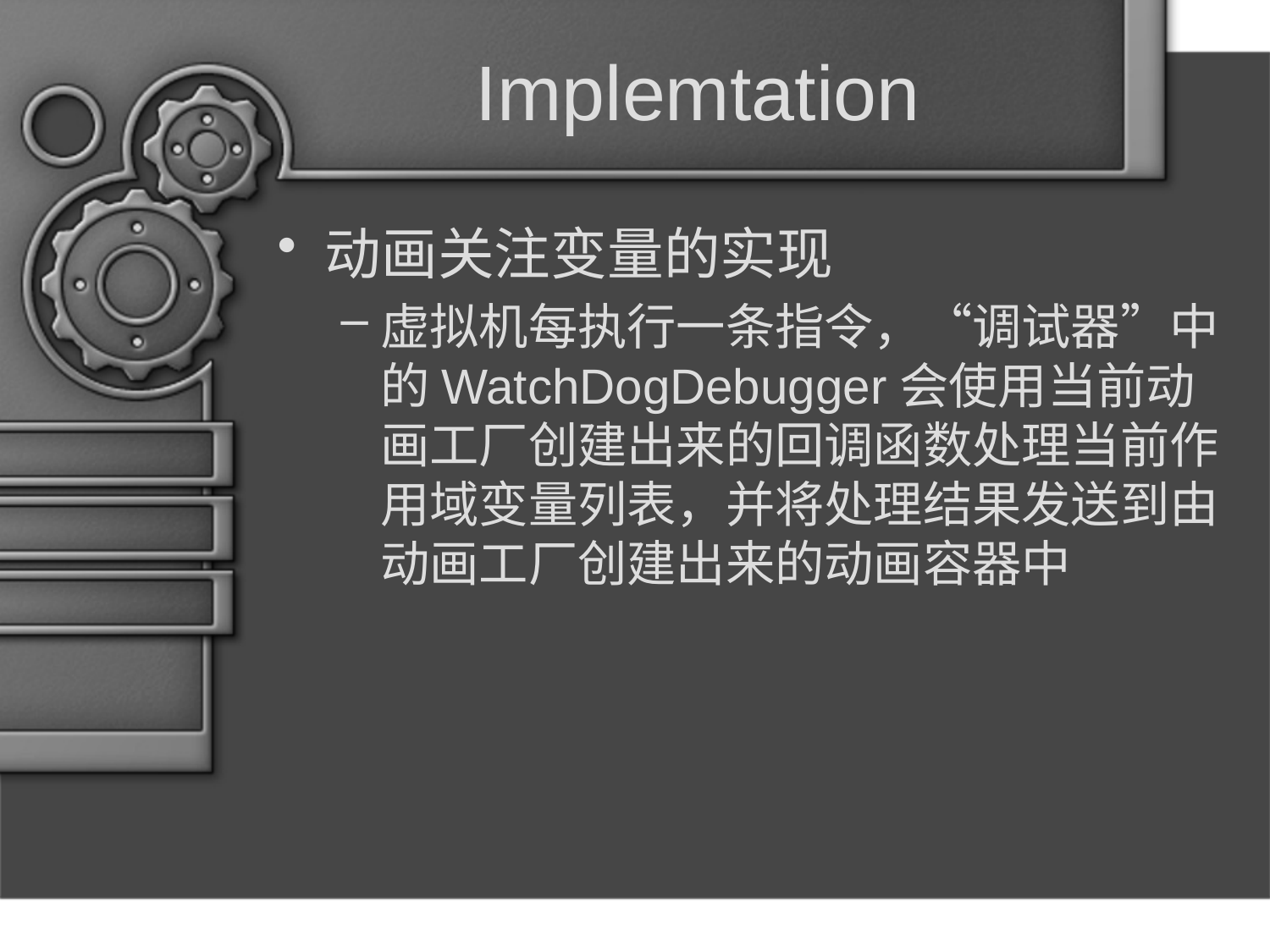

# Implemtation
动画关注变量的实现
虚拟机每执行一条指令，“调试器”中的WatchDogDebugger会使用当前动画工厂创建出来的回调函数处理当前作用域变量列表，并将处理结果发送到由动画工厂创建出来的动画容器中